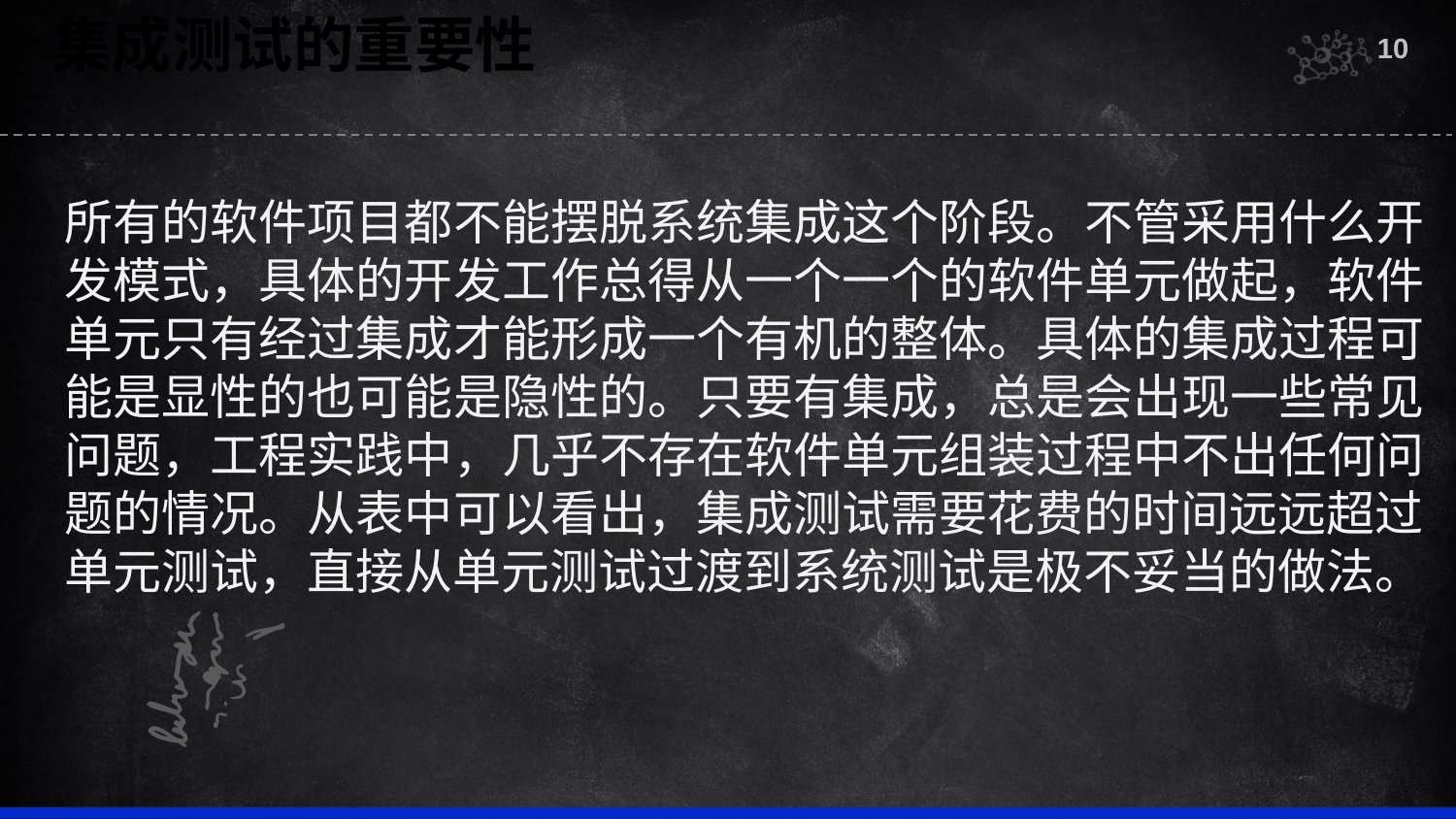

集成测试的重要性
10
所有的软件项目都不能摆脱系统集成这个阶段。不管采用什么开发模式，具体的开发工作总得从一个一个的软件单元做起，软件单元只有经过集成才能形成一个有机的整体。具体的集成过程可能是显性的也可能是隐性的。只要有集成，总是会出现一些常见问题，工程实践中，几乎不存在软件单元组装过程中不出任何问题的情况。从表中可以看出，集成测试需要花费的时间远远超过单元测试，直接从单元测试过渡到系统测试是极不妥当的做法。